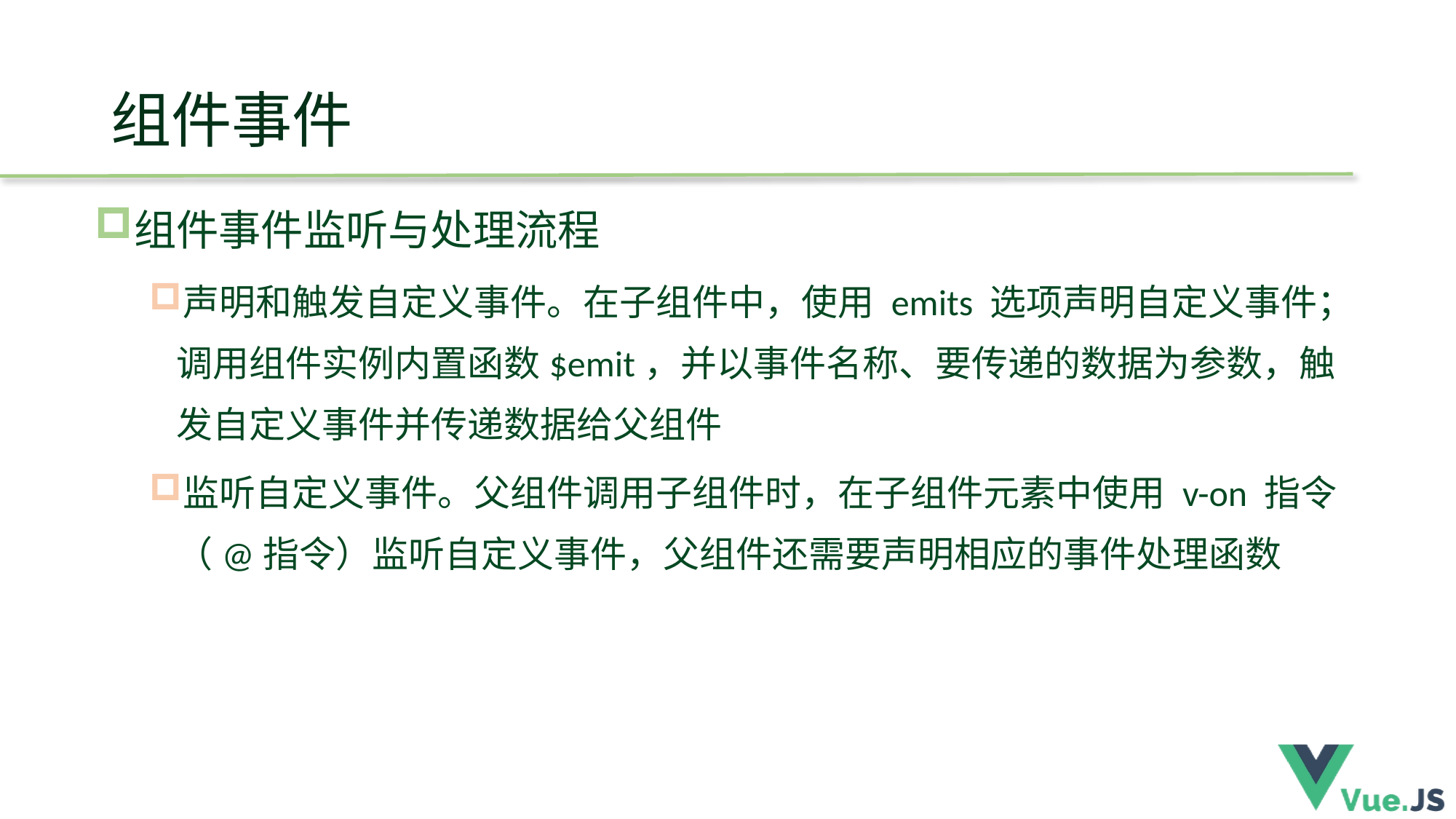

# 组件事件
组件事件监听与处理流程
声明和触发自定义事件。在子组件中，使用 emits 选项声明自定义事件；调用组件实例内置函数$emit，并以事件名称、要传递的数据为参数，触发自定义事件并传递数据给父组件
监听自定义事件。父组件调用子组件时，在子组件元素中使用 v-on 指令（@指令）监听自定义事件，父组件还需要声明相应的事件处理函数